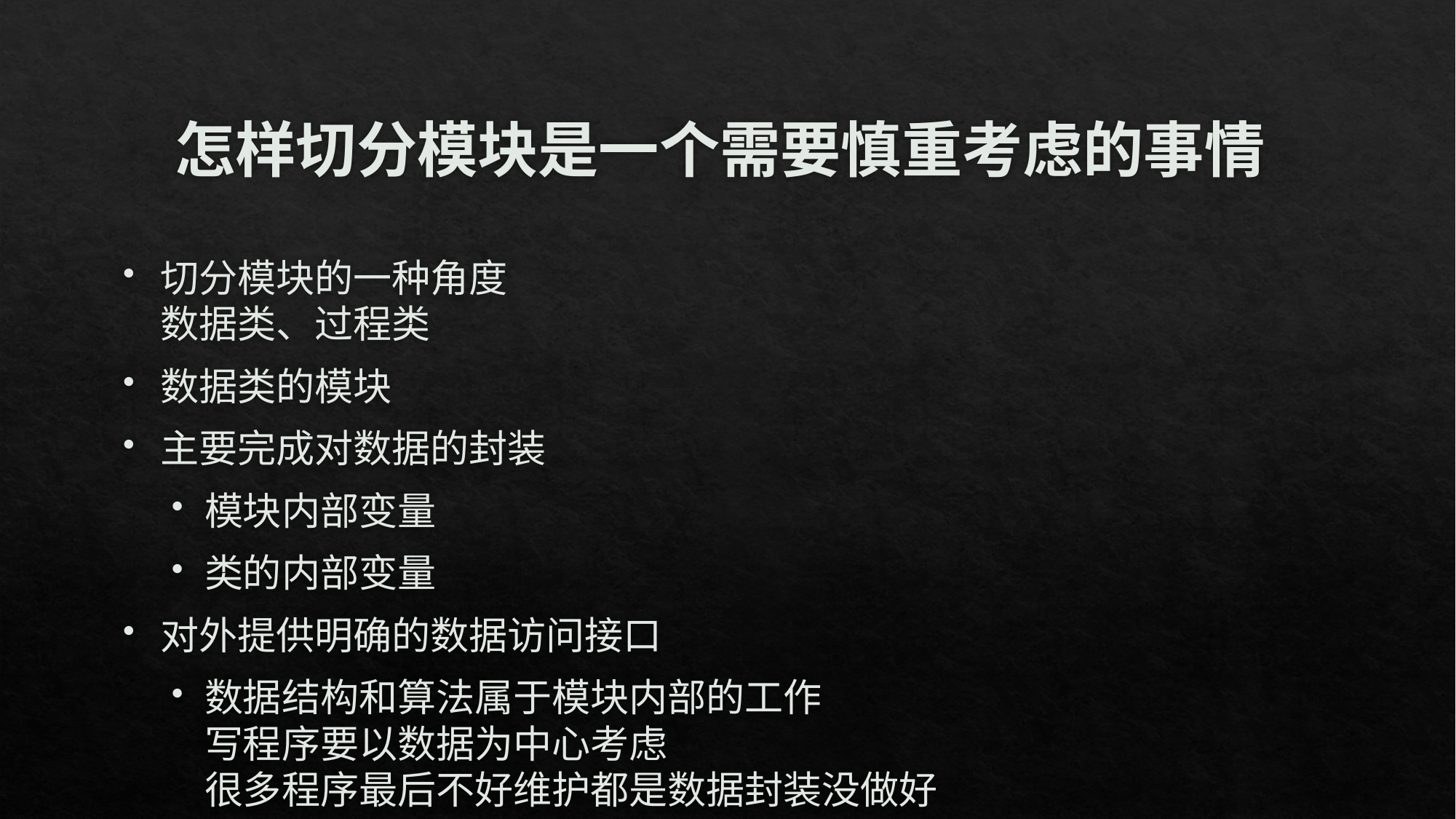

# 怎样切分模块是一个需要慎重考虑的事情
切分模块的一种角度 
数据类、过程类
数据类的模块
主要完成对数据的封装
模块内部变量
类的内部变量
对外提供明确的数据访问接口
数据结构和算法属于模块内部的工作 
写程序要以数据为中心考虑 
很多程序最后不好维护都是数据封装没做好